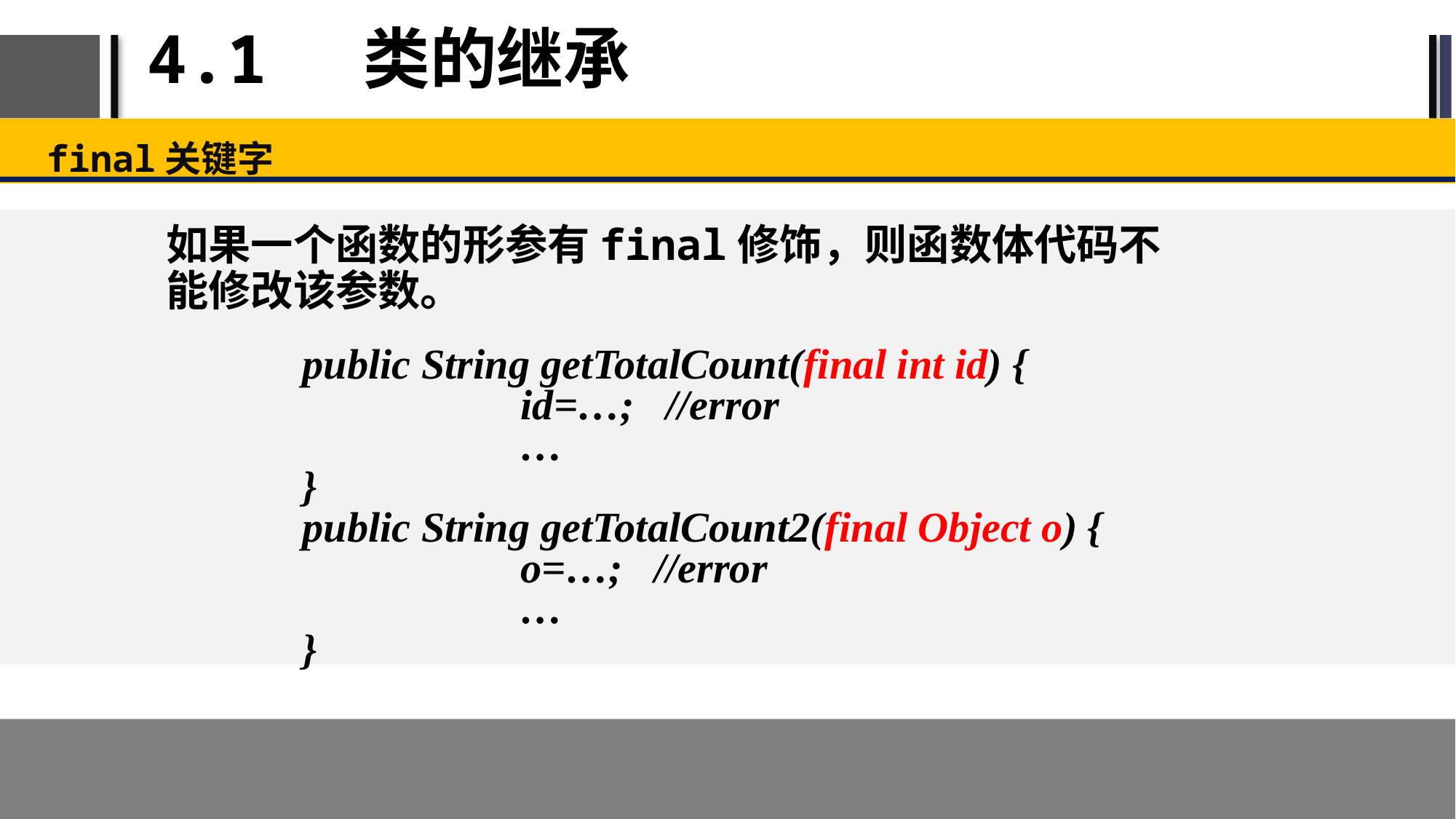

# 4.1  类的继承

final关键字

如果一个函数的形参有final修饰，则函数体代码不能修改该参数。
public String getTotalCount(final int id) {
		id=…;   //error
		…
}
public String getTotalCount2(final Object o) {
		o=…;   //error
		…
}